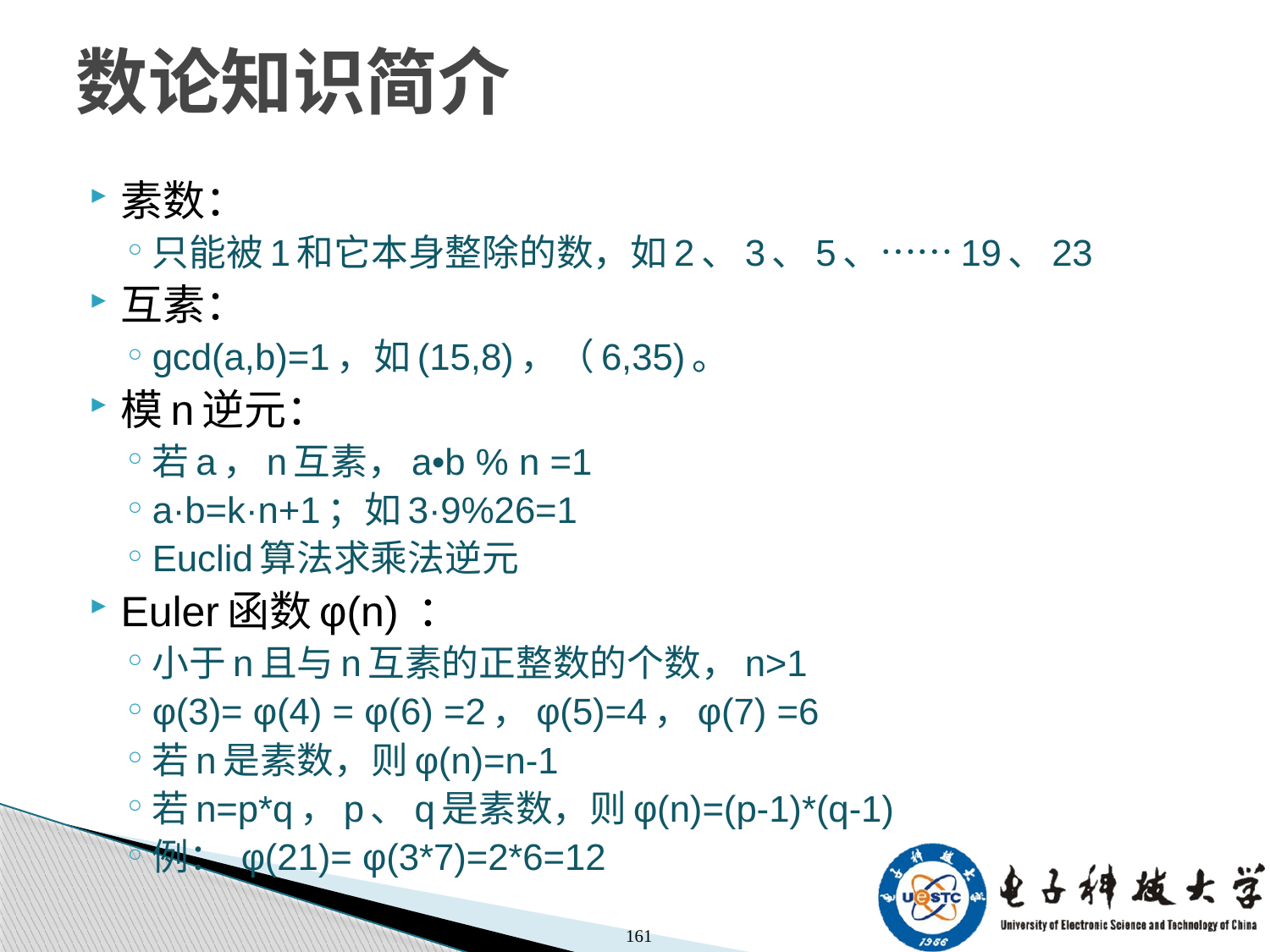

# 数论知识简介
素数：
只能被1和它本身整除的数，如2、3、5、……19、23
互素：
gcd(a,b)=1，如(15,8)，（6,35)。
模n逆元：
若a，n互素，a•b % n =1
a·b=k·n+1；如3·9%26=1
Euclid算法求乘法逆元
Euler函数φ(n) ：
小于n且与n互素的正整数的个数，n>1
φ(3)= φ(4) = φ(6) =2，φ(5)=4，φ(7) =6
若n是素数，则φ(n)=n-1
若n=p*q，p、q是素数，则φ(n)=(p-1)*(q-1)
例： φ(21)= φ(3*7)=2*6=12
161